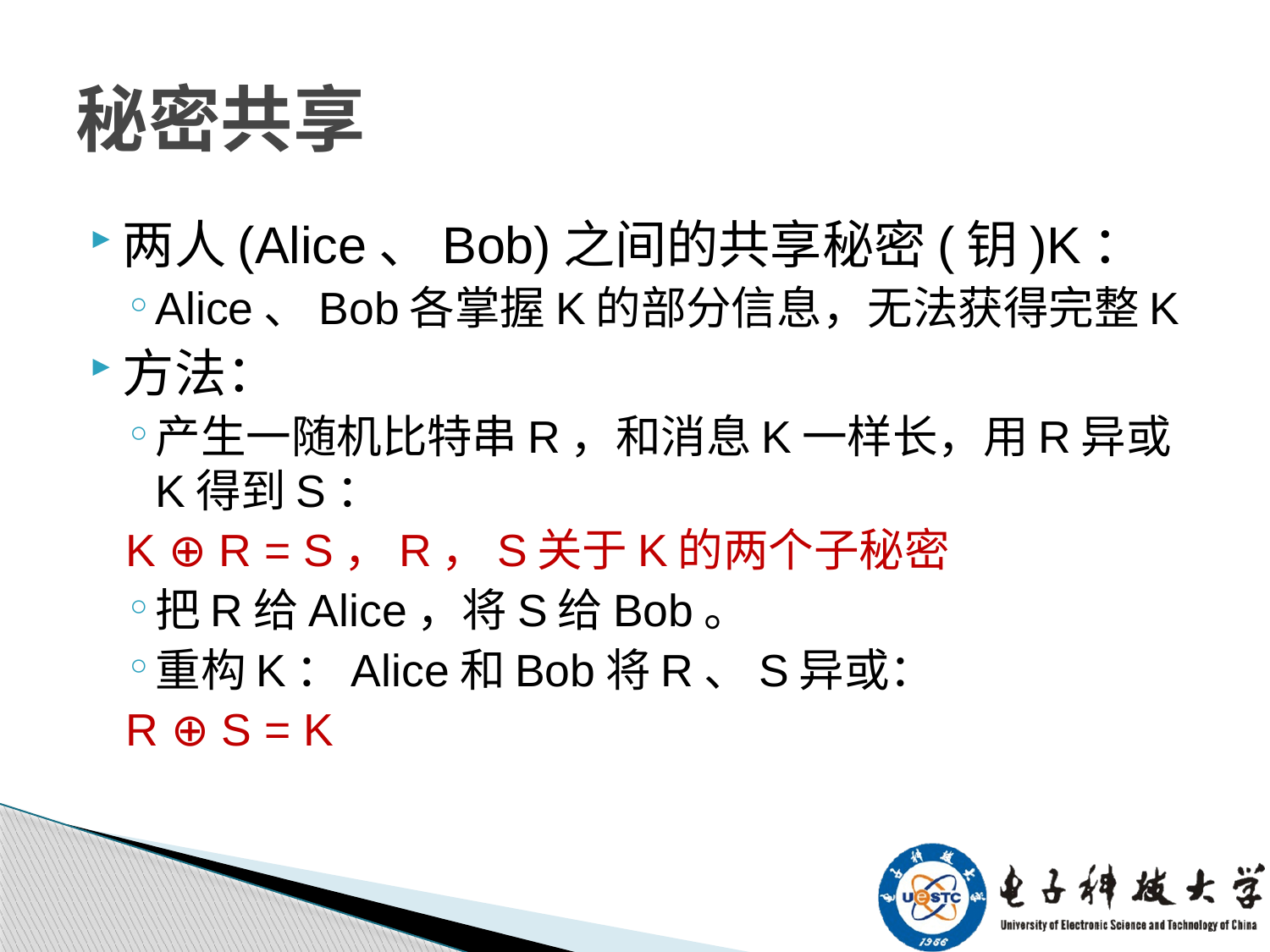

# 秘密共享
两人(Alice、Bob)之间的共享秘密(钥)K：
Alice、Bob各掌握K的部分信息，无法获得完整K
方法：
产生一随机比特串R，和消息K一样长，用R异或K得到S：
	K ⊕ R = S，R，S关于K的两个子秘密
把R给Alice，将S给Bob。
重构K：Alice和Bob将R、S异或：
	R ⊕ S = K

18